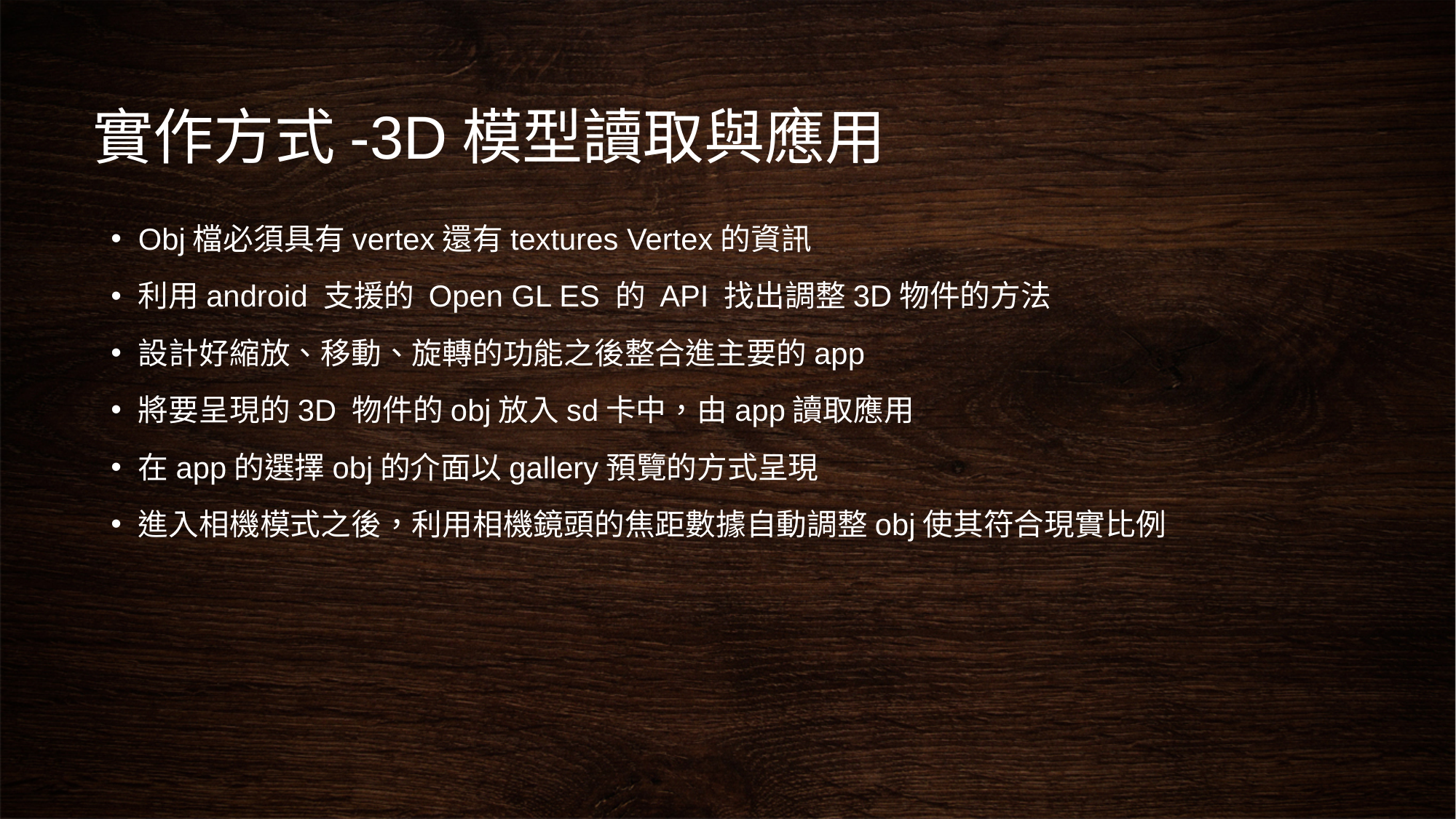

# 實作方式-3D模型讀取與應用
Obj檔必須具有vertex還有textures Vertex的資訊
利用android 支援的 Open GL ES 的 API 找出調整3D物件的方法
設計好縮放、移動、旋轉的功能之後整合進主要的app
將要呈現的3D 物件的obj放入sd卡中，由app讀取應用
在app的選擇obj的介面以gallery預覽的方式呈現
進入相機模式之後，利用相機鏡頭的焦距數據自動調整obj使其符合現實比例